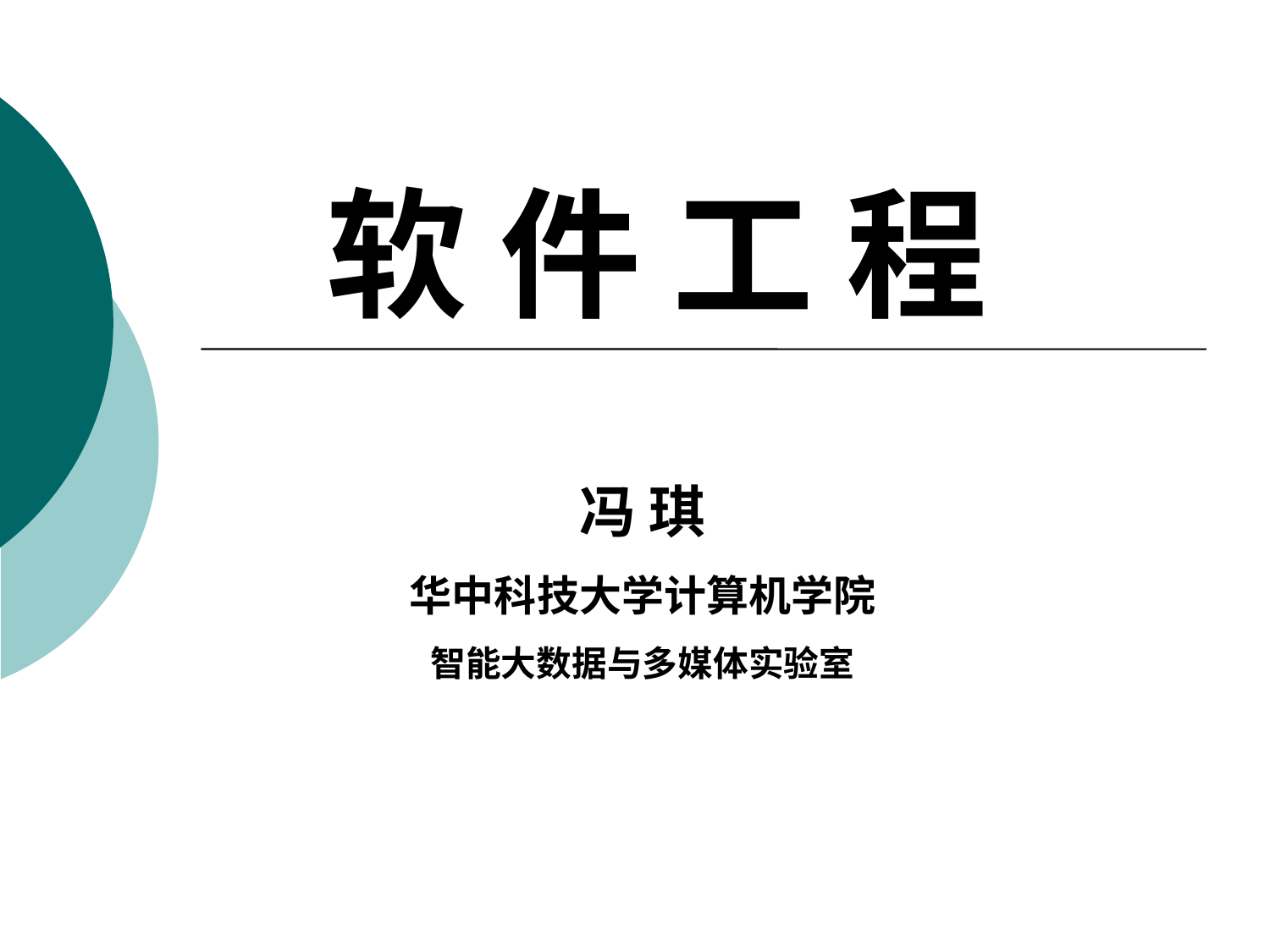

软 件 工 程
冯 琪
华中科技大学计算机学院
智能大数据与多媒体实验室